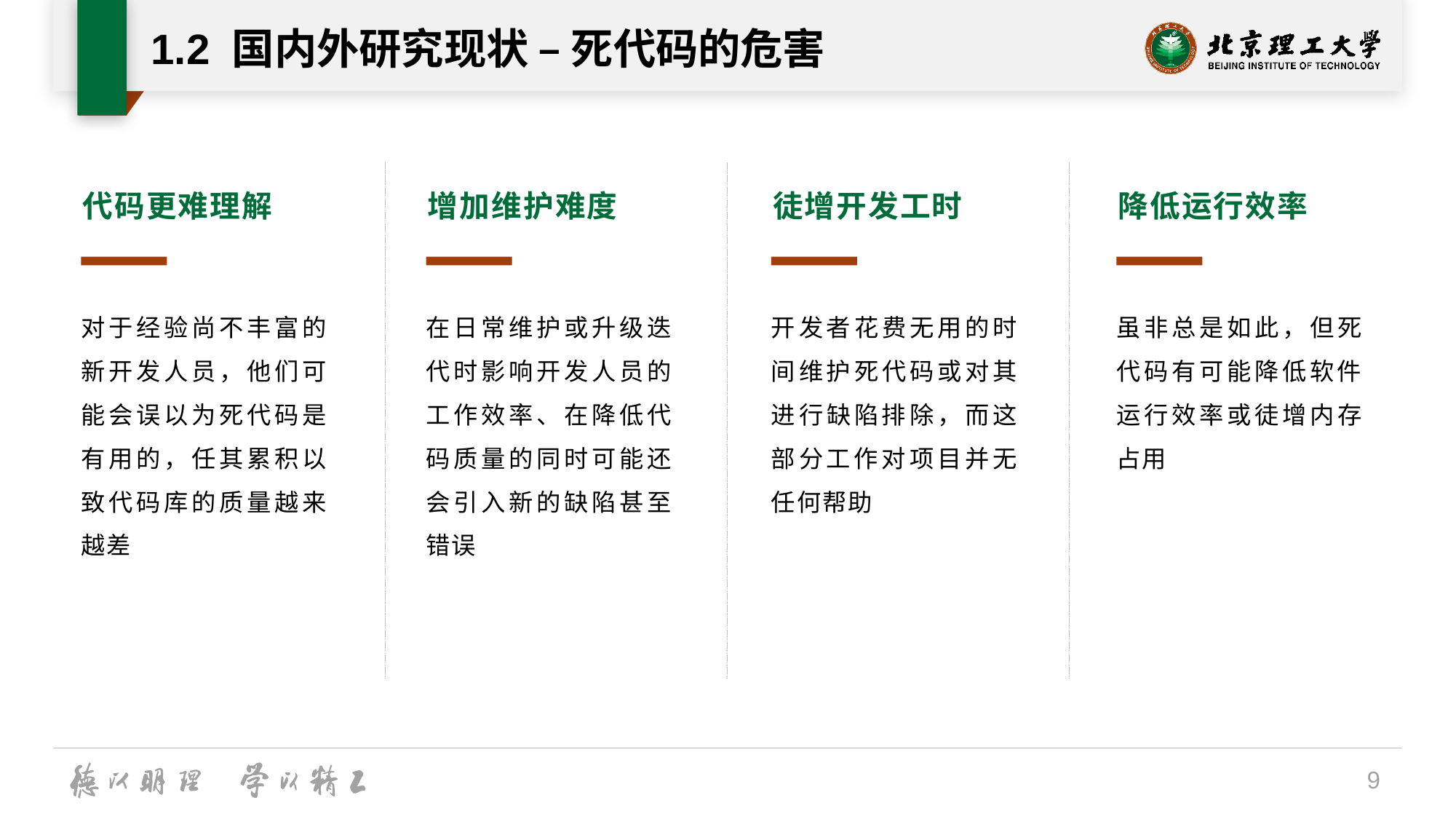

# 1.2 国内外研究现状 – 死代码的危害
代码更难理解

对于经验尚不丰富的新开发人员，他们可能会误以为死代码是有用的，任其累积以致代码库的质量越来越差
增加维护难度

在日常维护或升级迭代时影响开发人员的工作效率、在降低代码质量的同时可能还会引入新的缺陷甚至错误
徒增开发工时

开发者花费无用的时间维护死代码或对其进行缺陷排除，而这部分工作对项目并无任何帮助
降低运行效率

虽非总是如此，但死代码有可能降低软件运行效率或徒增内存占用